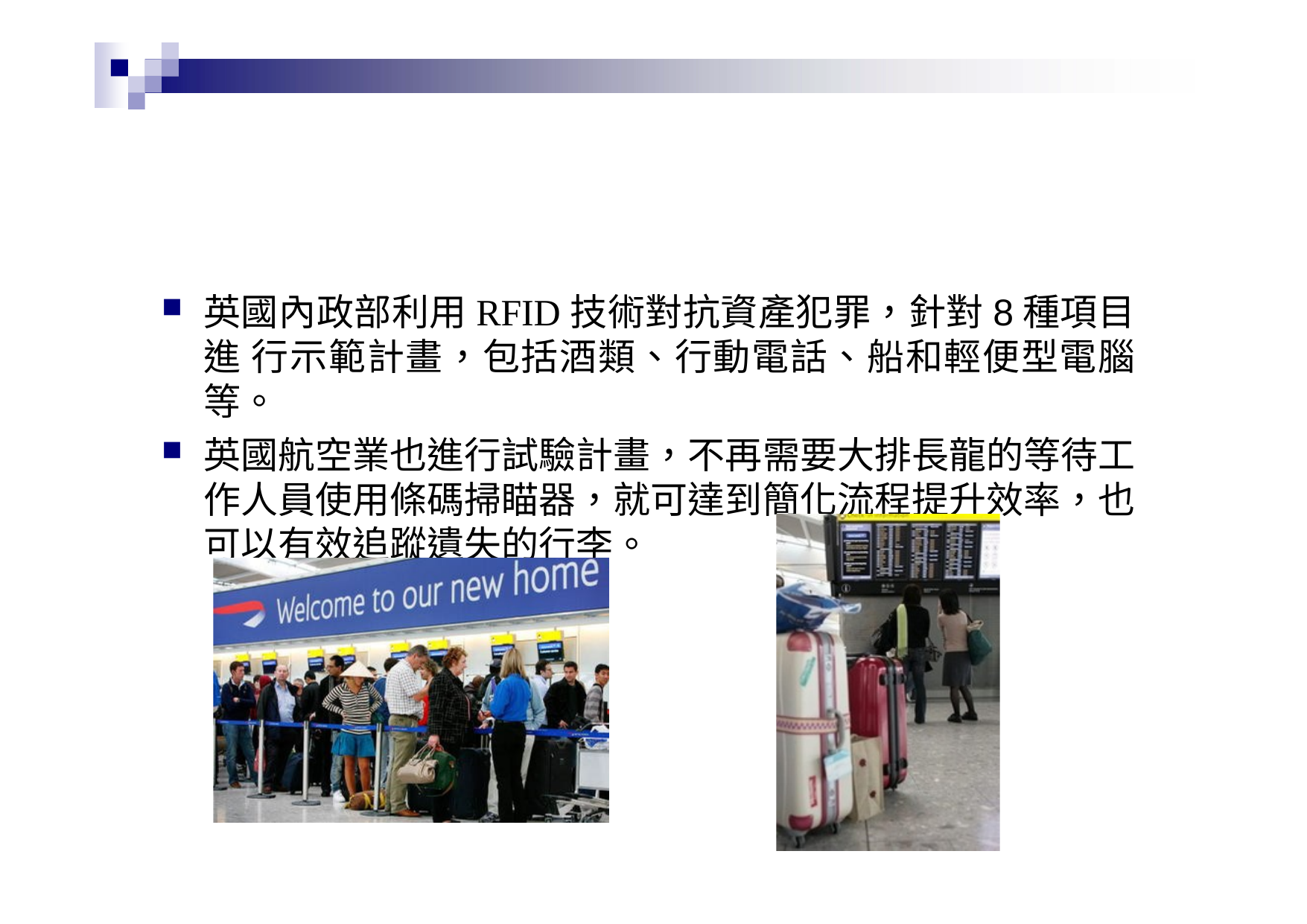

英國內政部利用RFID技術對抗資產犯罪，針對8種項目進 行示範計畫，包括酒類、行動電話、船和輕便型電腦等。
英國航空業也進行試驗計畫，不再需要大排長龍的等待工 作人員使用條碼掃瞄器，就可達到簡化流程提升效率，也 可以有效追蹤遺失的行李。